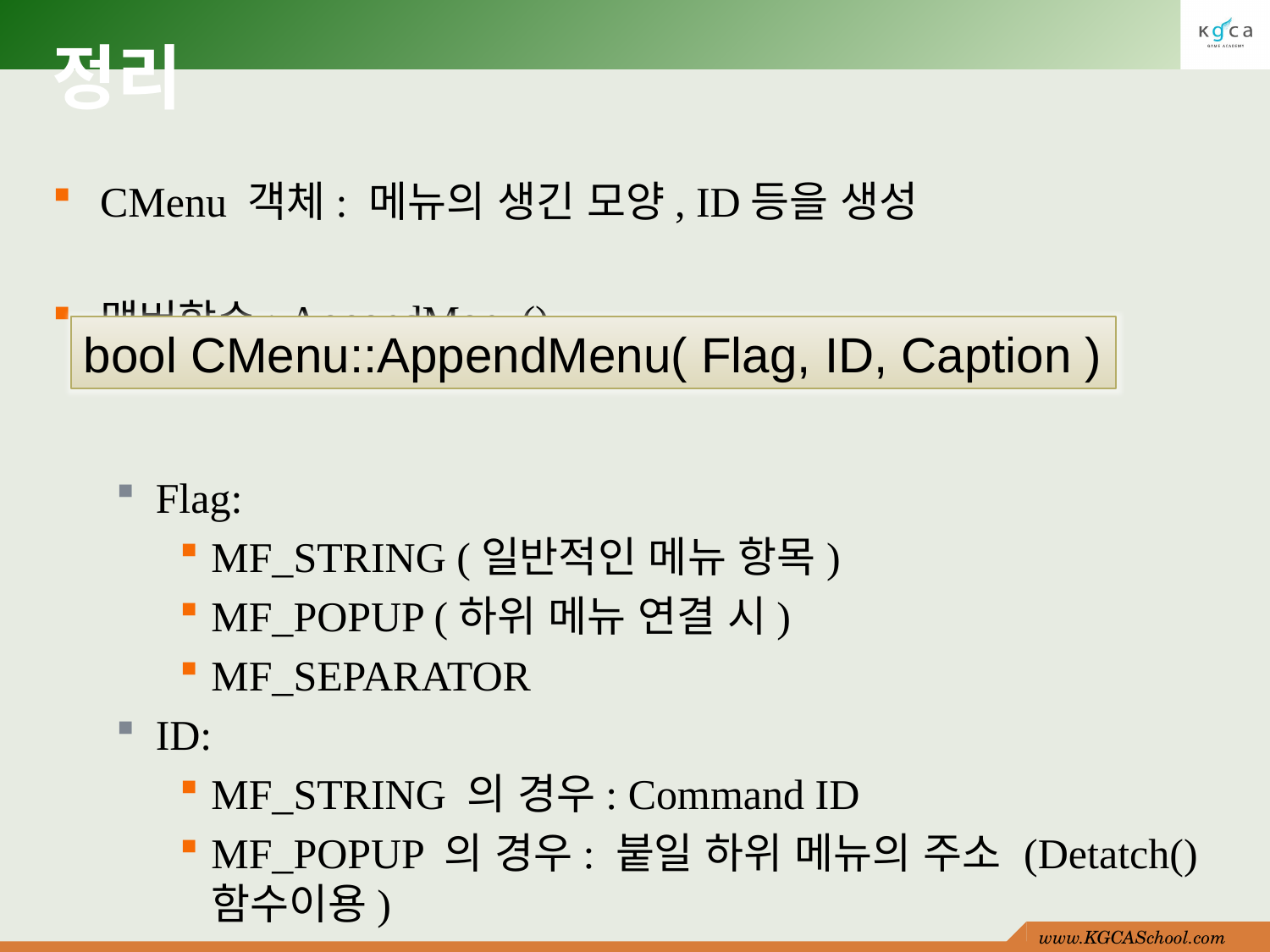

# 정리
CMenu 객체: 메뉴의 생긴 모양, ID등을 생성

맴버함수: AppendMenu()

Flag:
MF_STRING (일반적인 메뉴 항목)
MF_POPUP (하위 메뉴 연결 시)
MF_SEPARATOR
ID:
MF_STRING 의 경우: Command ID
MF_POPUP 의 경우: 붙일 하위 메뉴의 주소 (Detatch() 함수이용)

bool CMenu::AppendMenu( Flag, ID, Caption )